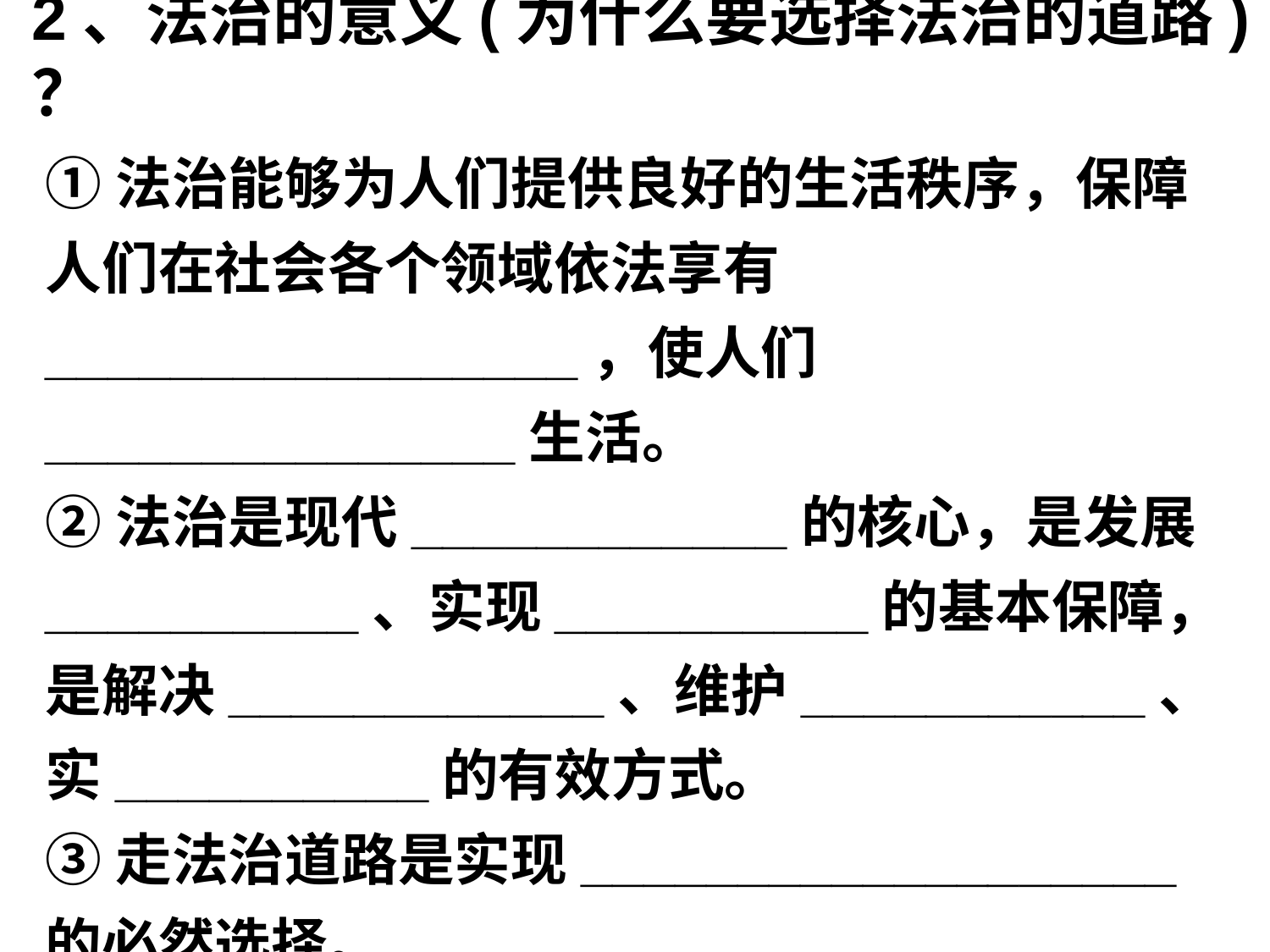

2、法治的意义(为什么要选择法治的道路) ？
①法治能够为人们提供良好的生活秩序，保障人们在社会各个领域依法享有_________________，使人们_______________生活。
②法治是现代____________的核心，是发展__________、实现__________的基本保障，是解决____________、维护___________、实__________的有效方式。
③走法治道路是实现___________________的必然选择。